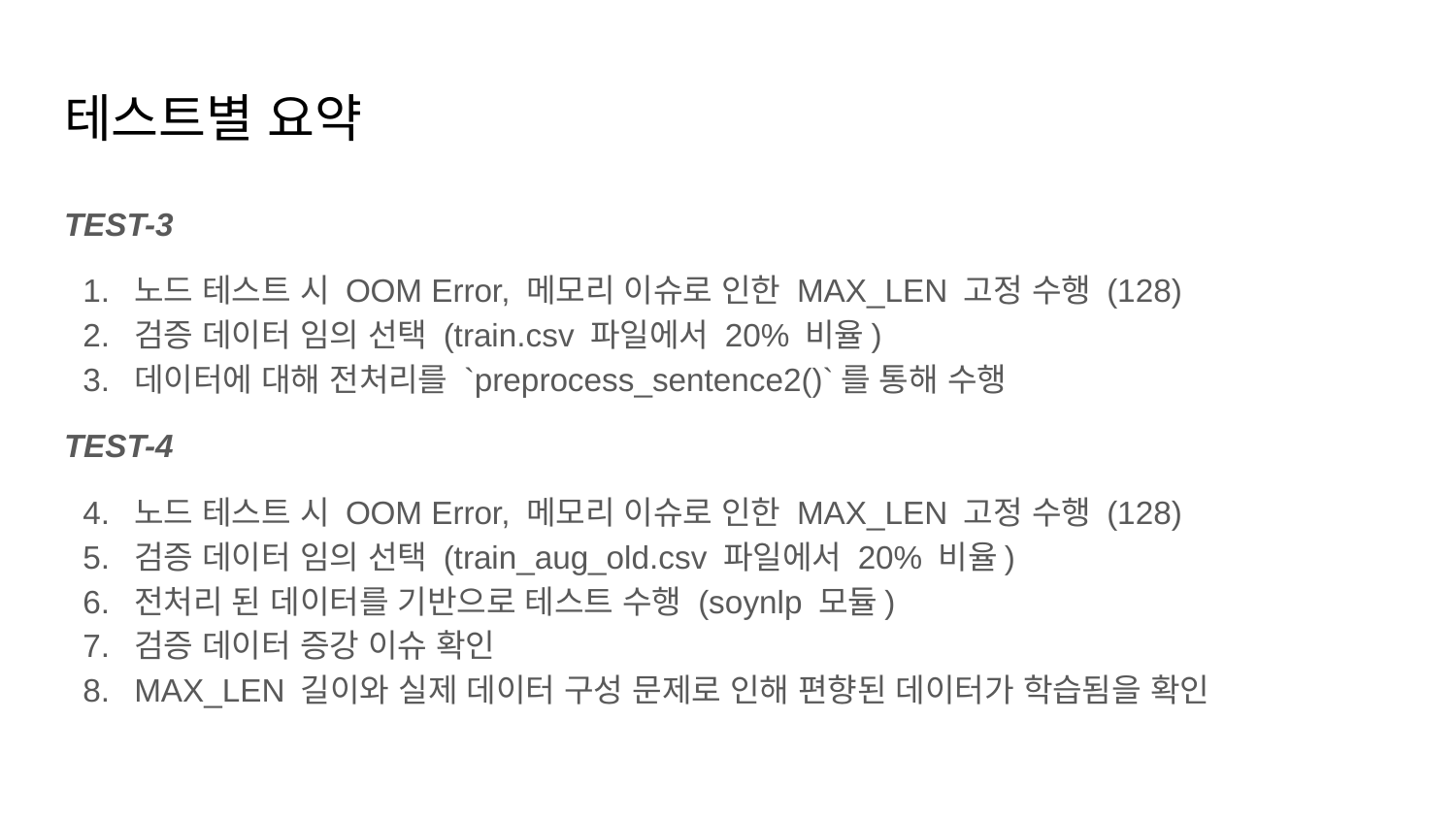

# 테스트별 요약
TEST-3
노드 테스트 시 OOM Error, 메모리 이슈로 인한 MAX_LEN 고정 수행 (128)
검증 데이터 임의 선택 (train.csv 파일에서 20% 비율)
데이터에 대해 전처리를 `preprocess_sentence2()`를 통해 수행
TEST-4
노드 테스트 시 OOM Error, 메모리 이슈로 인한 MAX_LEN 고정 수행 (128)
검증 데이터 임의 선택 (train_aug_old.csv 파일에서 20% 비율)
전처리 된 데이터를 기반으로 테스트 수행 (soynlp 모듈)
검증 데이터 증강 이슈 확인
MAX_LEN 길이와 실제 데이터 구성 문제로 인해 편향된 데이터가 학습됨을 확인